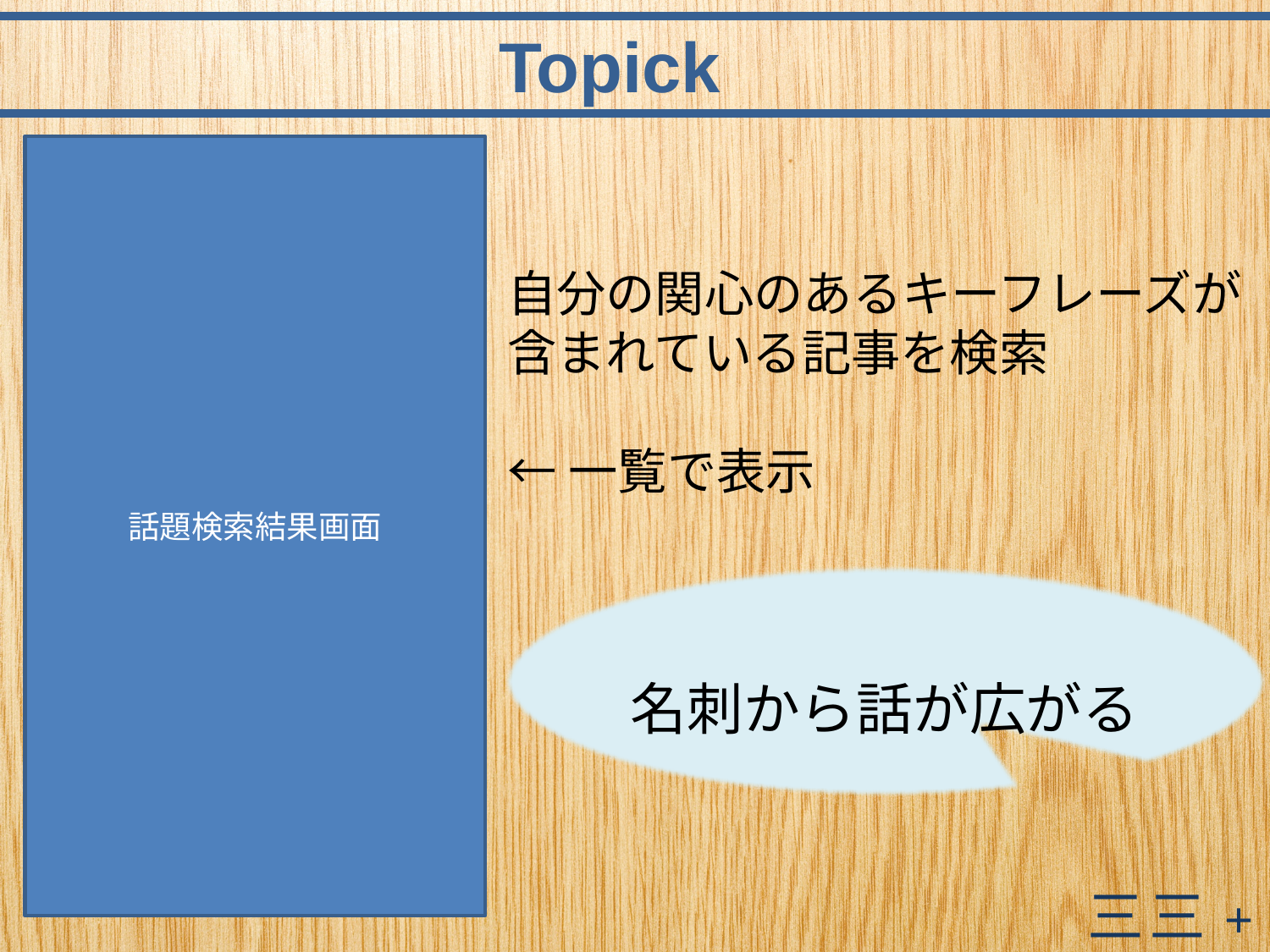

Topick
話題検索結果画面
自分の関心のあるキーフレーズが
含まれている記事を検索

←一覧で表示
名刺から話が広がる